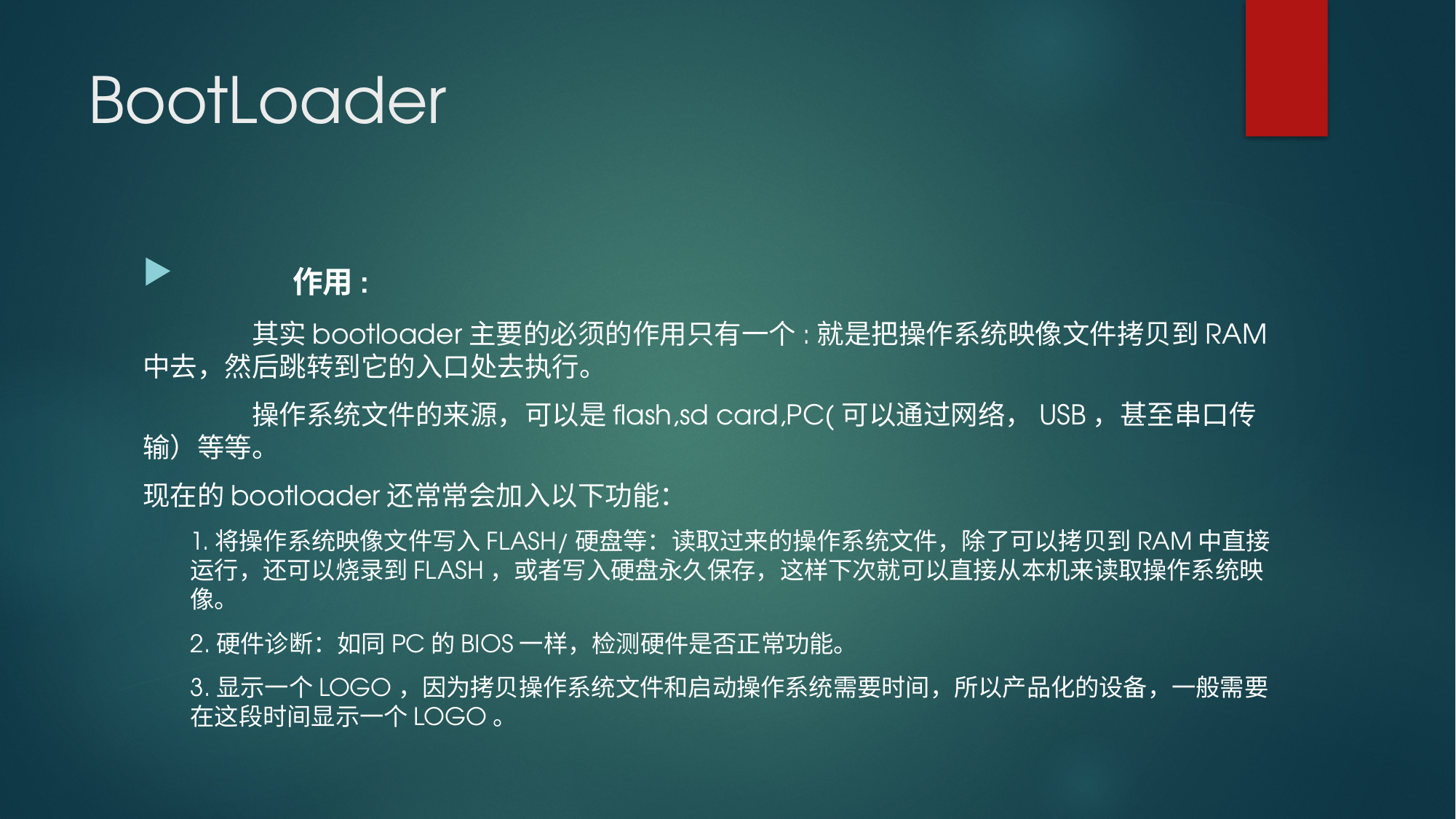

# BootLoader
	作用:
	其实bootloader主要的必须的作用只有一个:就是把操作系统映像文件拷贝到RAM中去，然后跳转到它的入口处去执行。
	操作系统文件的来源，可以是flash,sd card,PC(可以通过网络，USB，甚至串口传输）等等。
现在的bootloader还常常会加入以下功能：
1.将操作系统映像文件写入FLASH/硬盘等：读取过来的操作系统文件，除了可以拷贝到RAM中直接运行，还可以烧录到FLASH，或者写入硬盘永久保存，这样下次就可以直接从本机来读取操作系统映像。
2.硬件诊断：如同PC的BIOS一样，检测硬件是否正常功能。
3.显示一个LOGO，因为拷贝操作系统文件和启动操作系统需要时间，所以产品化的设备，一般需要在这段时间显示一个LOGO。